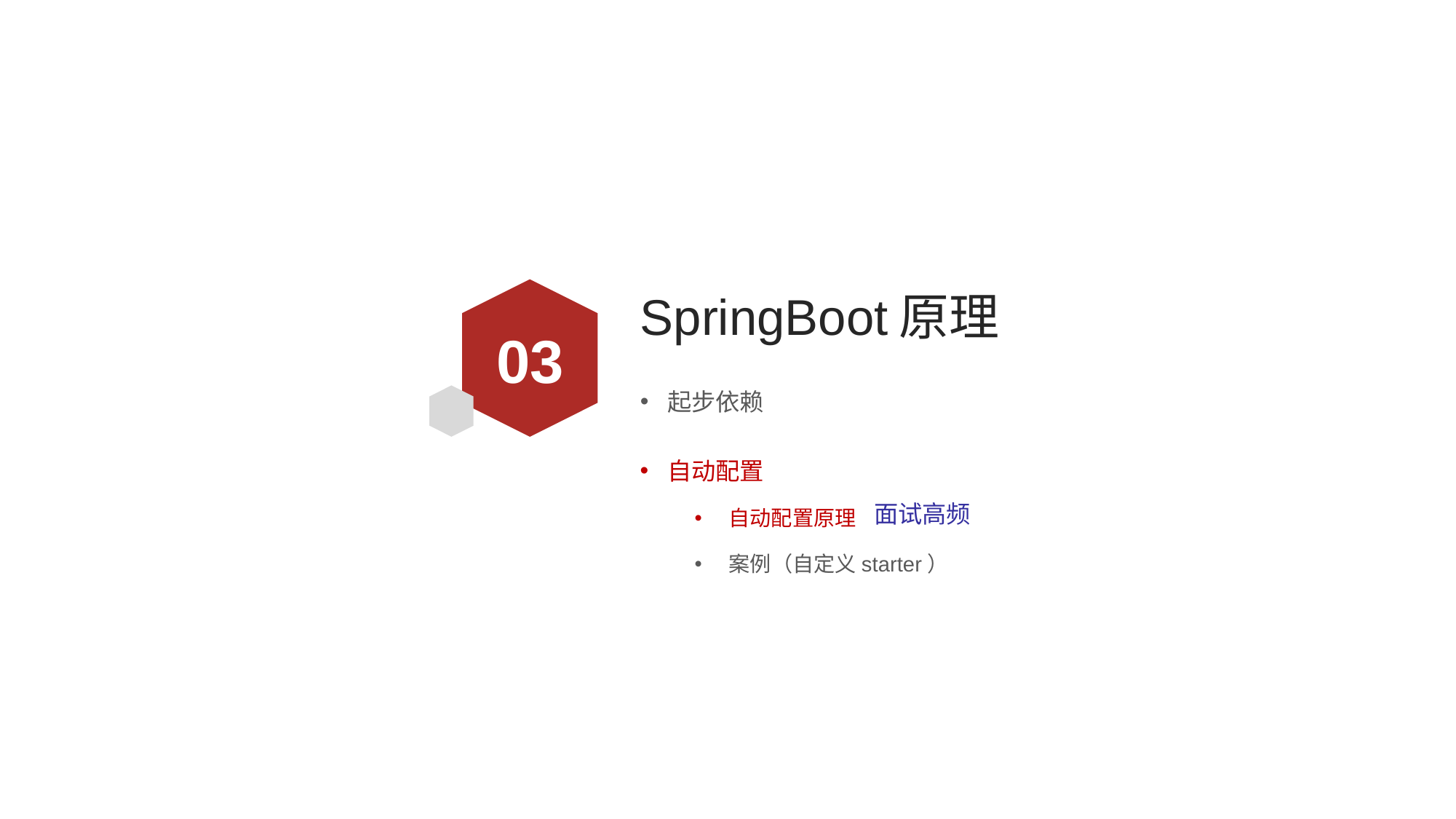

# SpringBoot原理
03
起步依赖
自动配置

案例（自定义starter）
自动配置原理
面试高频